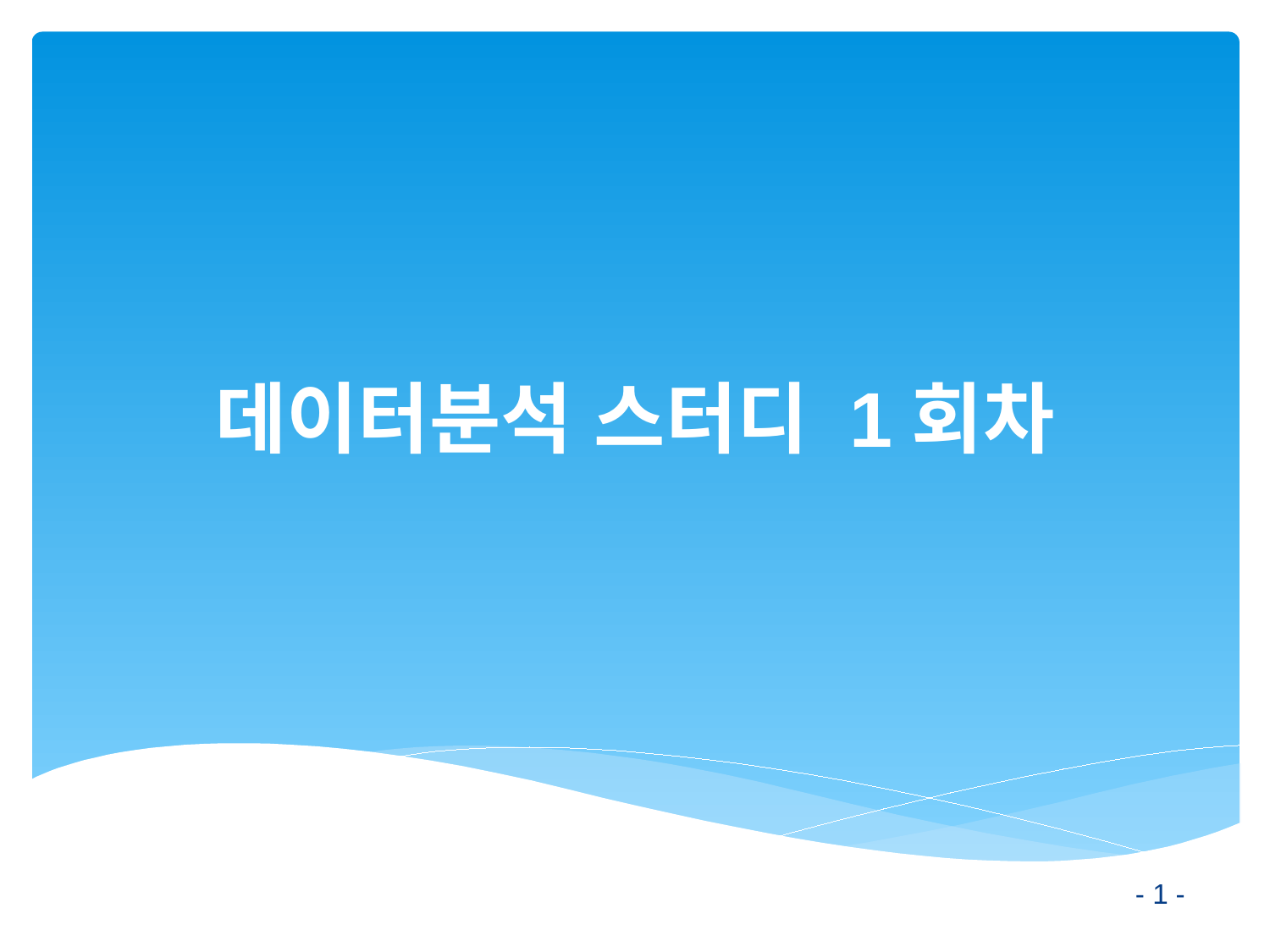

# 데이터분석 스터디 1회차
- 1 -